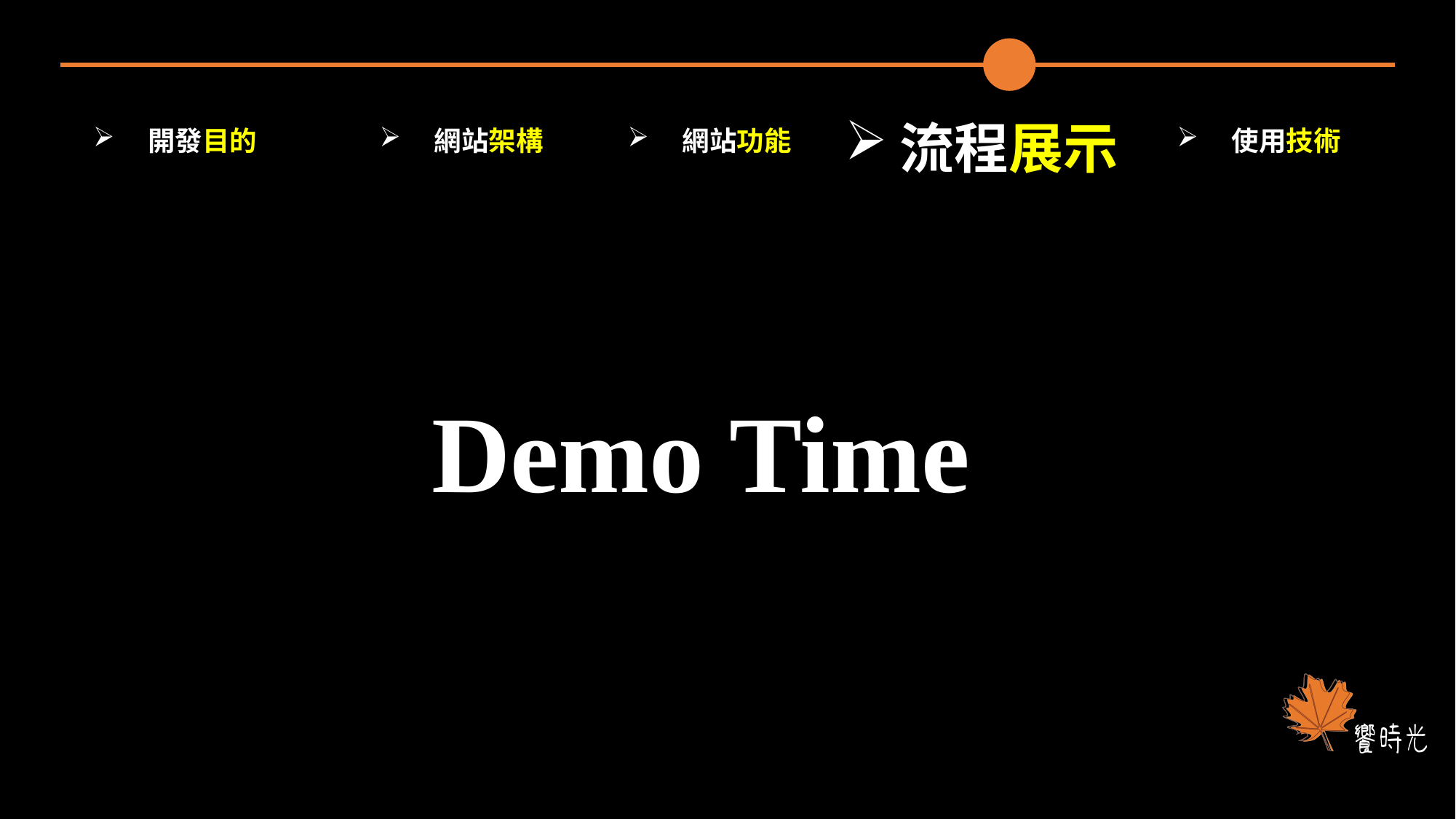

流程展示

網站架構
網站功能
開發目的
使用技術
Demo Time